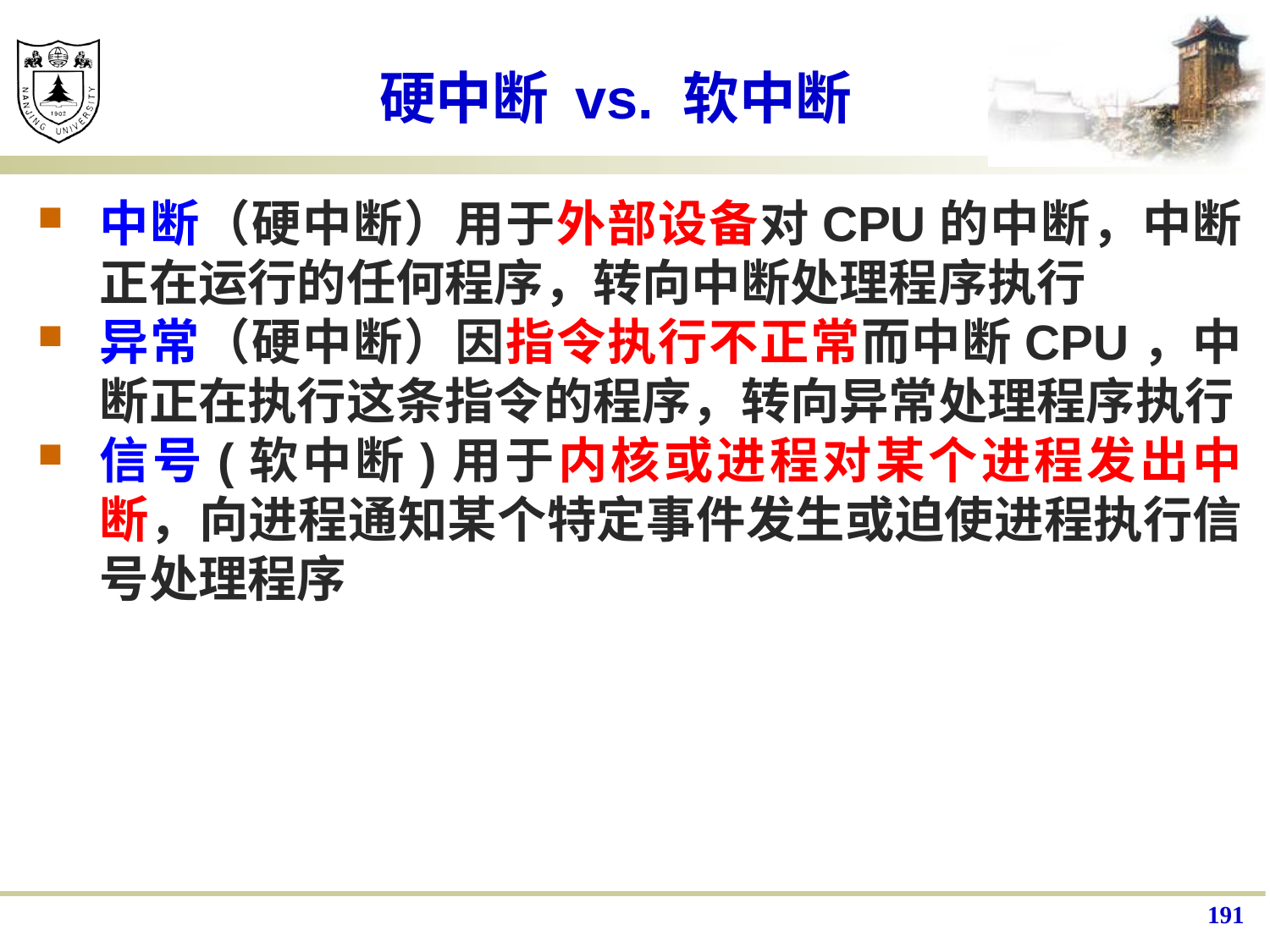

# 硬中断 vs. 软中断
中断（硬中断）用于外部设备对CPU的中断，中断正在运行的任何程序，转向中断处理程序执行
异常（硬中断）因指令执行不正常而中断CPU，中断正在执行这条指令的程序，转向异常处理程序执行
信号(软中断)用于内核或进程对某个进程发出中断，向进程通知某个特定事件发生或迫使进程执行信号处理程序

191